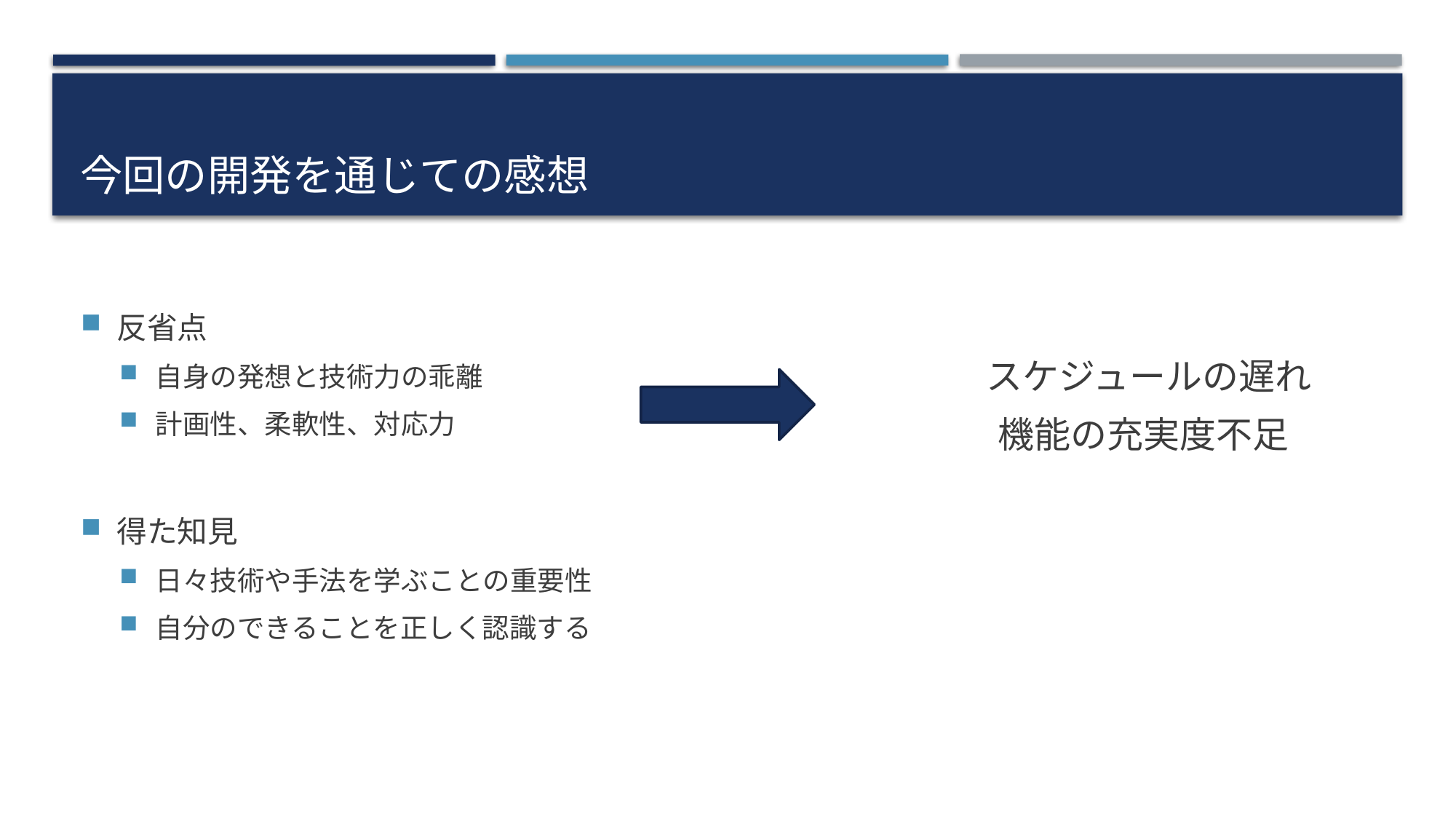

# 今回の開発を通じての感想

反省点
自身の発想と技術力の乖離
計画性、柔軟性、対応力

得た知見
日々技術や手法を学ぶことの重要性
自分のできることを正しく認識する

　　スケジュールの遅れ

機能の充実度不足